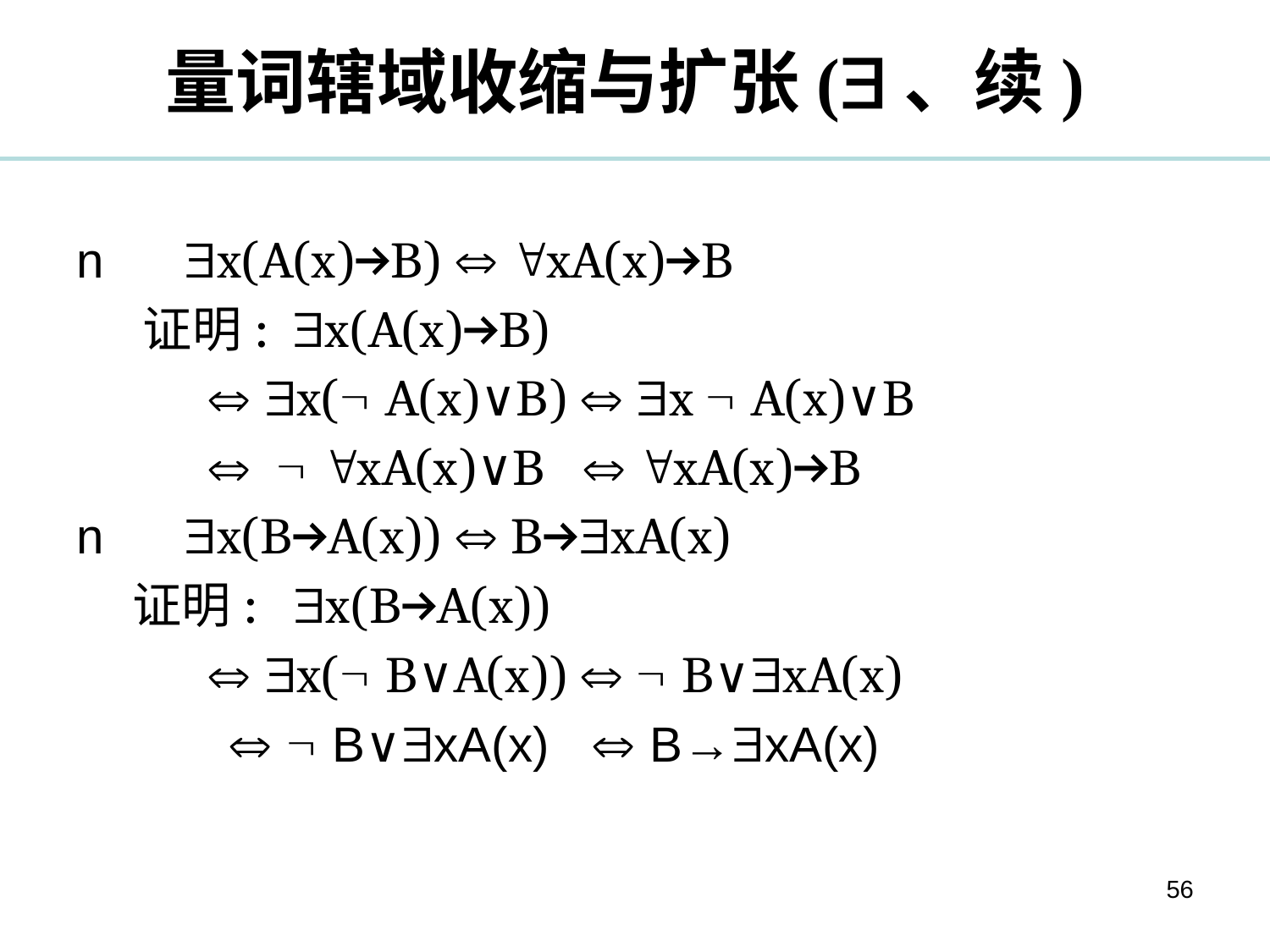

# 量词辖域收缩与扩张(∃、续)
n      ∃x(A(x)→B) ⇔ ∀xA(x)→B
     证明:  ∃x(A(x)→B)
           ⇔ ∃x(¬ A(x)∨B) ⇔ ∃x ¬ A(x)∨B
           ⇔  ¬ ∀xA(x)∨B   ⇔ ∀xA(x)→B
n      ∃x(B→A(x)) ⇔ B→∃xA(x)
    证明:   ∃x(B→A(x))
           ⇔ ∃x(¬ B∨A(x)) ⇔ ¬ B∨∃xA(x)
           ⇔ ¬ B∨∃xA(x)   ⇔ B→∃xA(x)
56